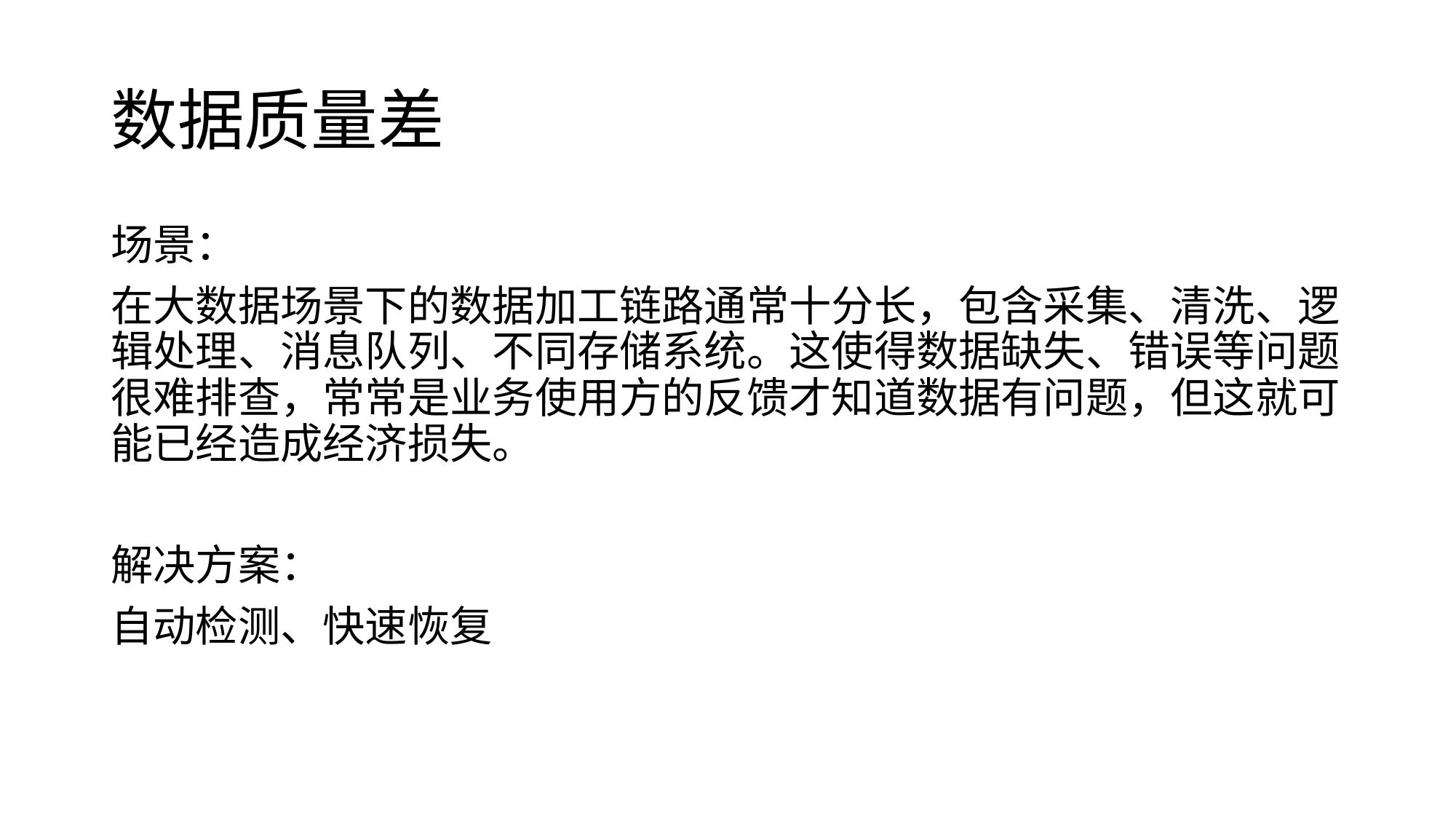

# 数据质量差
场景：
在大数据场景下的数据加工链路通常十分长，包含采集、清洗、逻辑处理、消息队列、不同存储系统。这使得数据缺失、错误等问题很难排查，常常是业务使用方的反馈才知道数据有问题，但这就可能已经造成经济损失。

解决方案：
自动检测、快速恢复